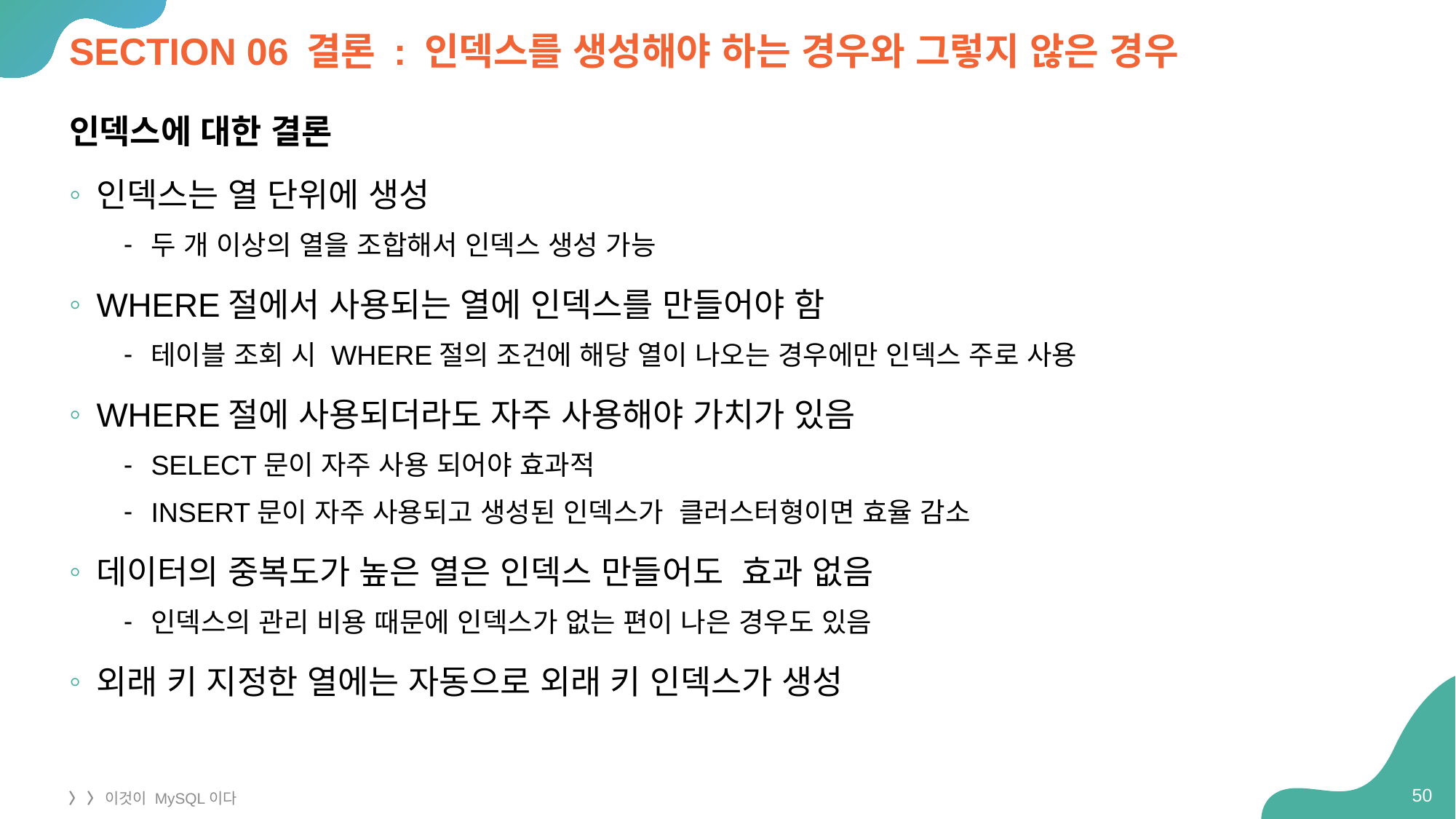

# SECTION 06 결론 : 인덱스를 생성해야 하는 경우와 그렇지 않은 경우
인덱스에 대한 결론
인덱스는 열 단위에 생성
두 개 이상의 열을 조합해서 인덱스 생성 가능
WHERE절에서 사용되는 열에 인덱스를 만들어야 함
테이블 조회 시 WHERE절의 조건에 해당 열이 나오는 경우에만 인덱스 주로 사용
WHERE절에 사용되더라도 자주 사용해야 가치가 있음
SELECT문이 자주 사용 되어야 효과적
INSERT문이 자주 사용되고 생성된 인덱스가  클러스터형이면 효율 감소
데이터의 중복도가 높은 열은 인덱스 만들어도  효과 없음
인덱스의 관리 비용 때문에 인덱스가 없는 편이 나은 경우도 있음
외래 키 지정한 열에는 자동으로 외래 키 인덱스가 생성
50
〉 〉 이것이 MySQL이다